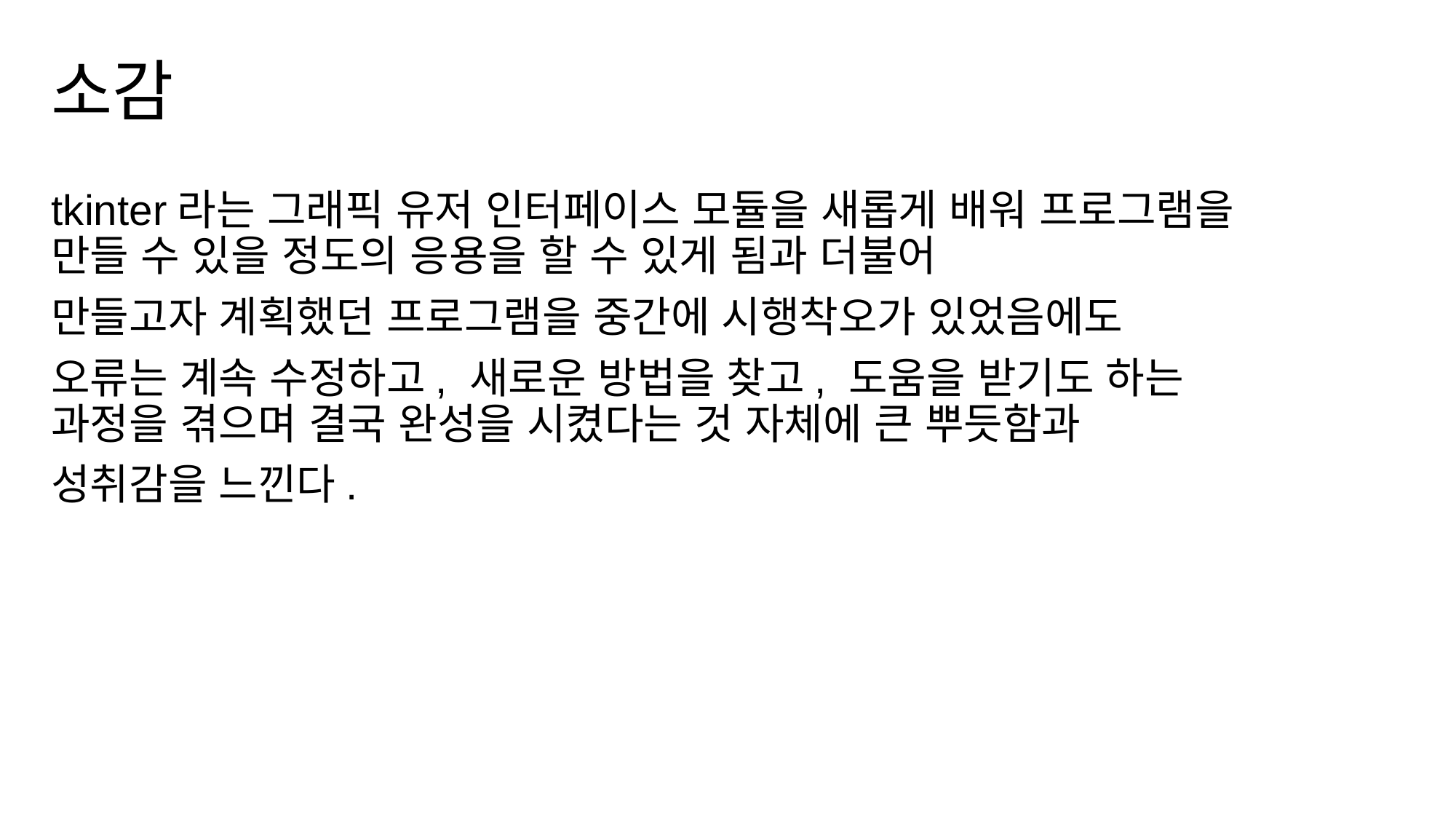

# 소감
tkinter라는 그래픽 유저 인터페이스 모듈을 새롭게 배워 프로그램을 만들 수 있을 정도의 응용을 할 수 있게 됨과 더불어
만들고자 계획했던 프로그램을 중간에 시행착오가 있었음에도
오류는 계속 수정하고, 새로운 방법을 찾고, 도움을 받기도 하는 과정을 겪으며 결국 완성을 시켰다는 것 자체에 큰 뿌듯함과
성취감을 느낀다.